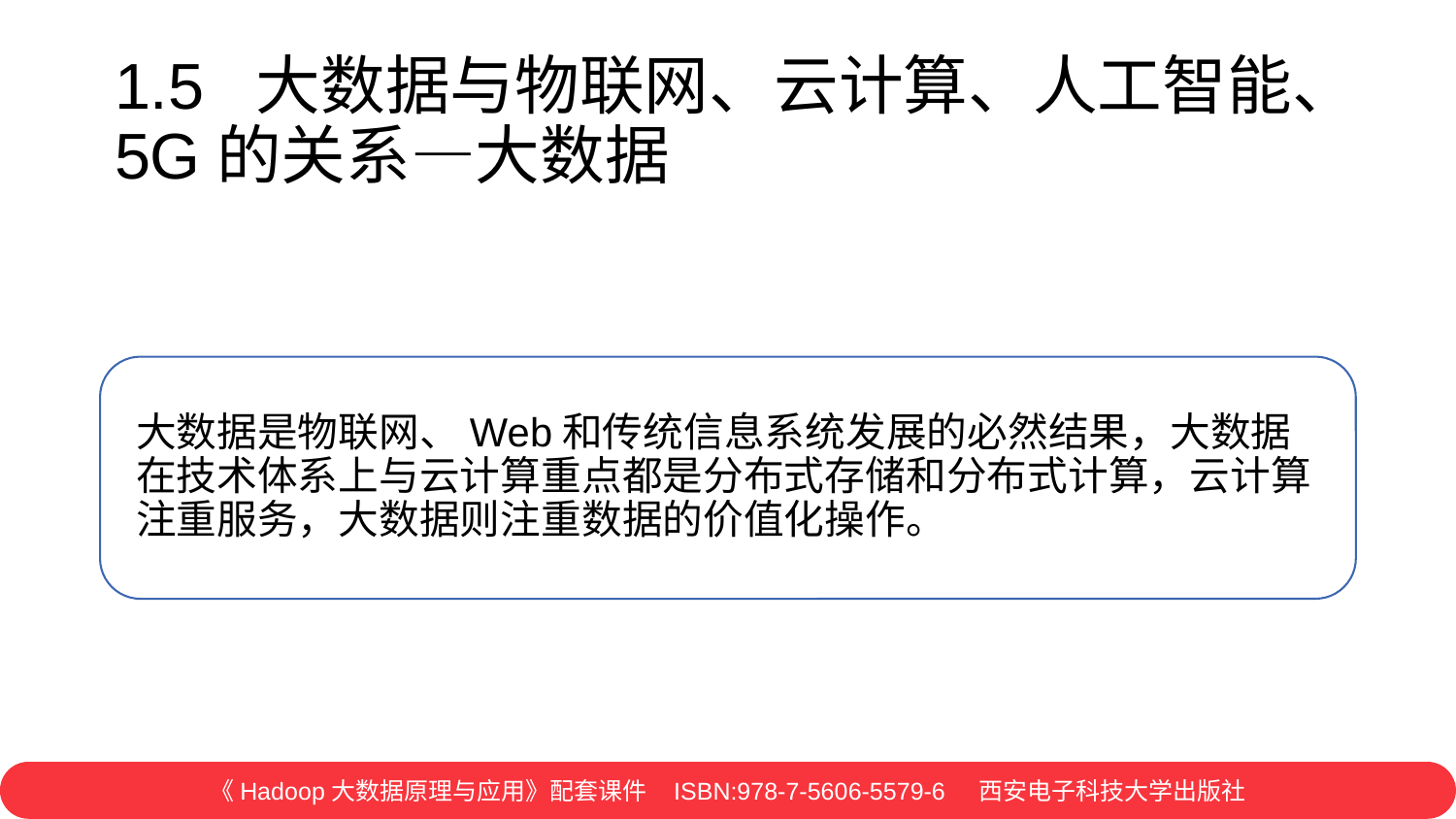

# 1.5  大数据与物联网、云计算、人工智能、5G的关系—大数据
大数据是物联网、Web和传统信息系统发展的必然结果，大数据在技术体系上与云计算重点都是分布式存储和分布式计算，云计算注重服务，大数据则注重数据的价值化操作。